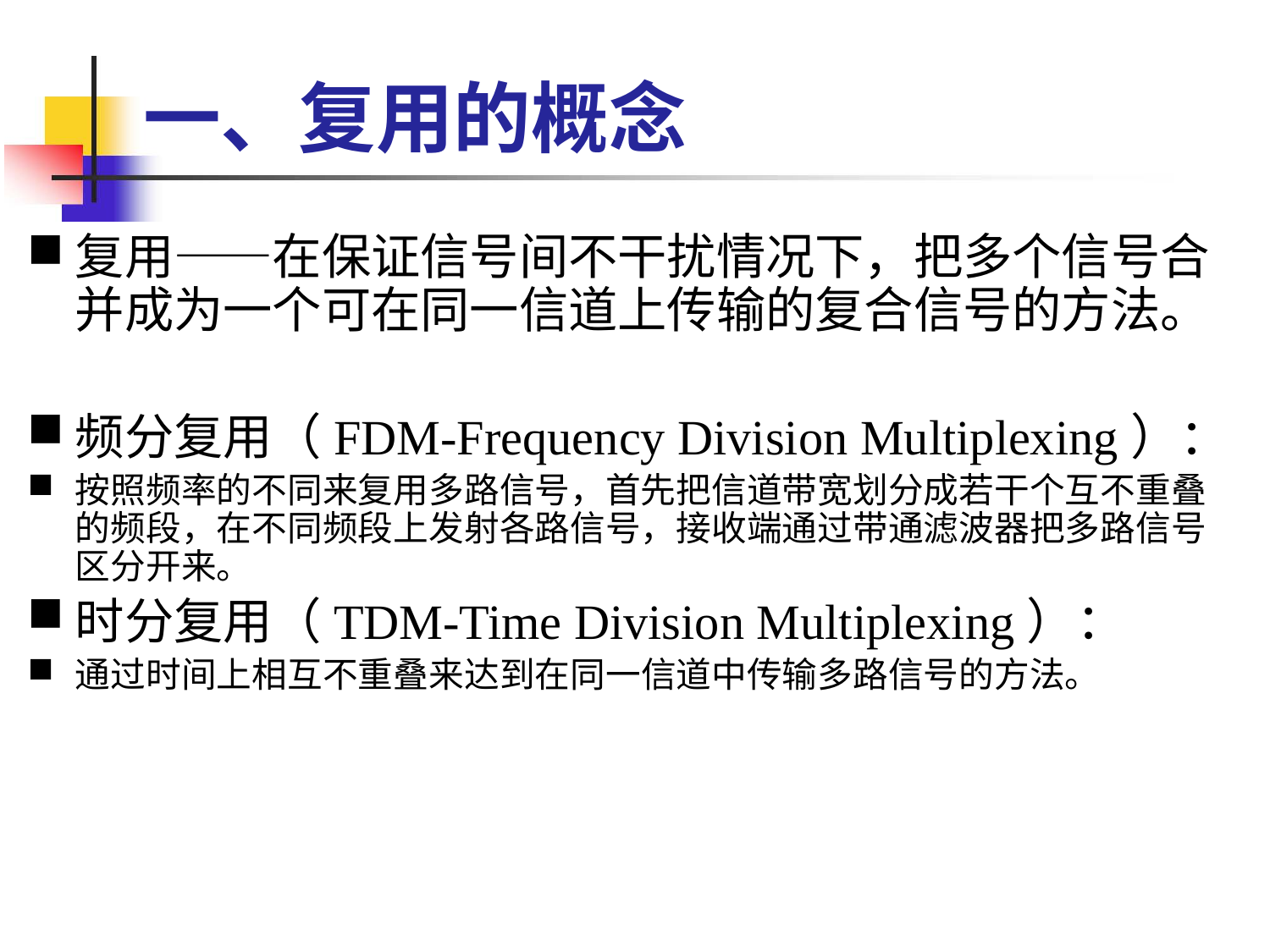

# 一、复用的概念
复用——在保证信号间不干扰情况下，把多个信号合并成为一个可在同一信道上传输的复合信号的方法。

频分复用（FDM-Frequency Division Multiplexing）：
按照频率的不同来复用多路信号，首先把信道带宽划分成若干个互不重叠的频段，在不同频段上发射各路信号，接收端通过带通滤波器把多路信号区分开来。
时分复用（TDM-Time Division Multiplexing）：
通过时间上相互不重叠来达到在同一信道中传输多路信号的方法。